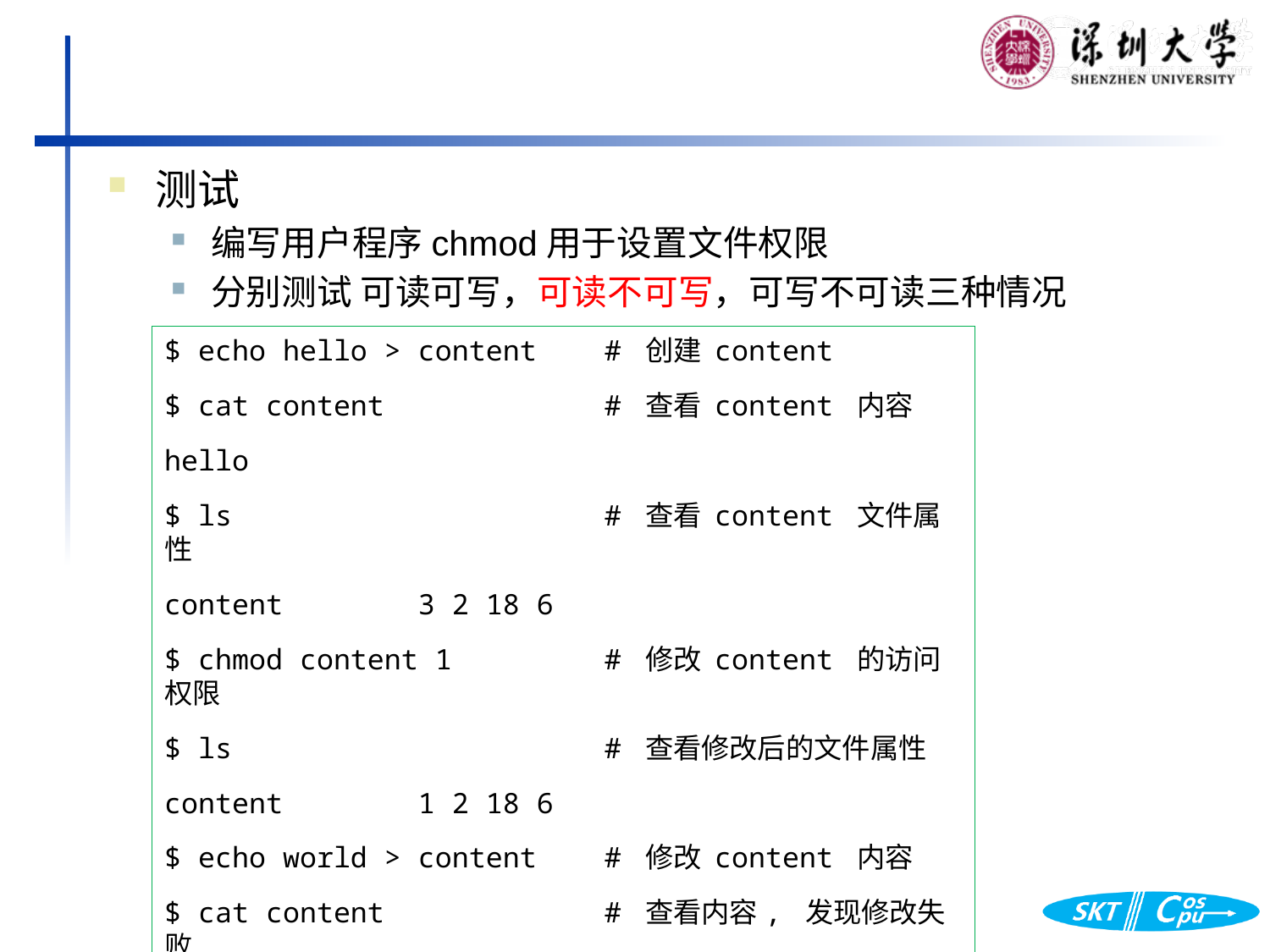

测试
编写用户程序chmod用于设置文件权限
分别测试 可读可写，可读不可写，可写不可读三种情况
$ echo hello > content    # 创建 content
$ cat content             # 查看 content 内容
hello
$ ls                      # 查看 content 文件属性
content        3 2 18 6
$ chmod content 1         # 修改 content 的访问权限
$ ls                      # 查看修改后的文件属性
content        1 2 18 6
$ echo world > content    # 修改 content 内容
$ cat content             # 查看内容, 发现修改失败
hello